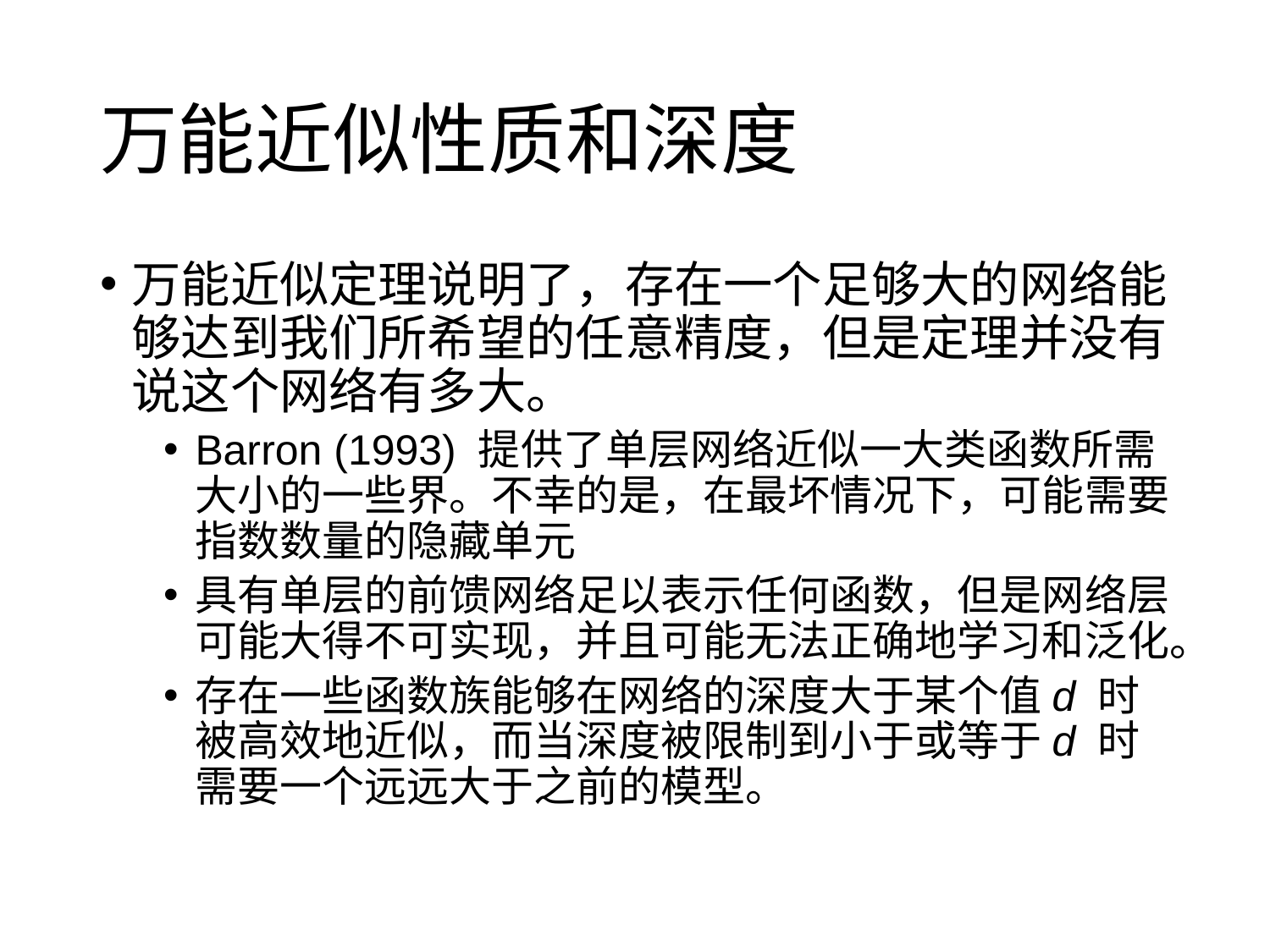

# 万能近似性质和深度
万能近似定理说明了，存在一个足够大的网络能够达到我们所希望的任意精度，但是定理并没有说这个网络有多大。
Barron (1993) 提供了单层网络近似一大类函数所需大小的一些界。不幸的是，在最坏情况下，可能需要指数数量的隐藏单元
具有单层的前馈网络足以表示任何函数，但是网络层可能大得不可实现，并且可能无法正确地学习和泛化。
存在一些函数族能够在网络的深度大于某个值d 时被高效地近似，而当深度被限制到小于或等于d 时需要一个远远大于之前的模型。